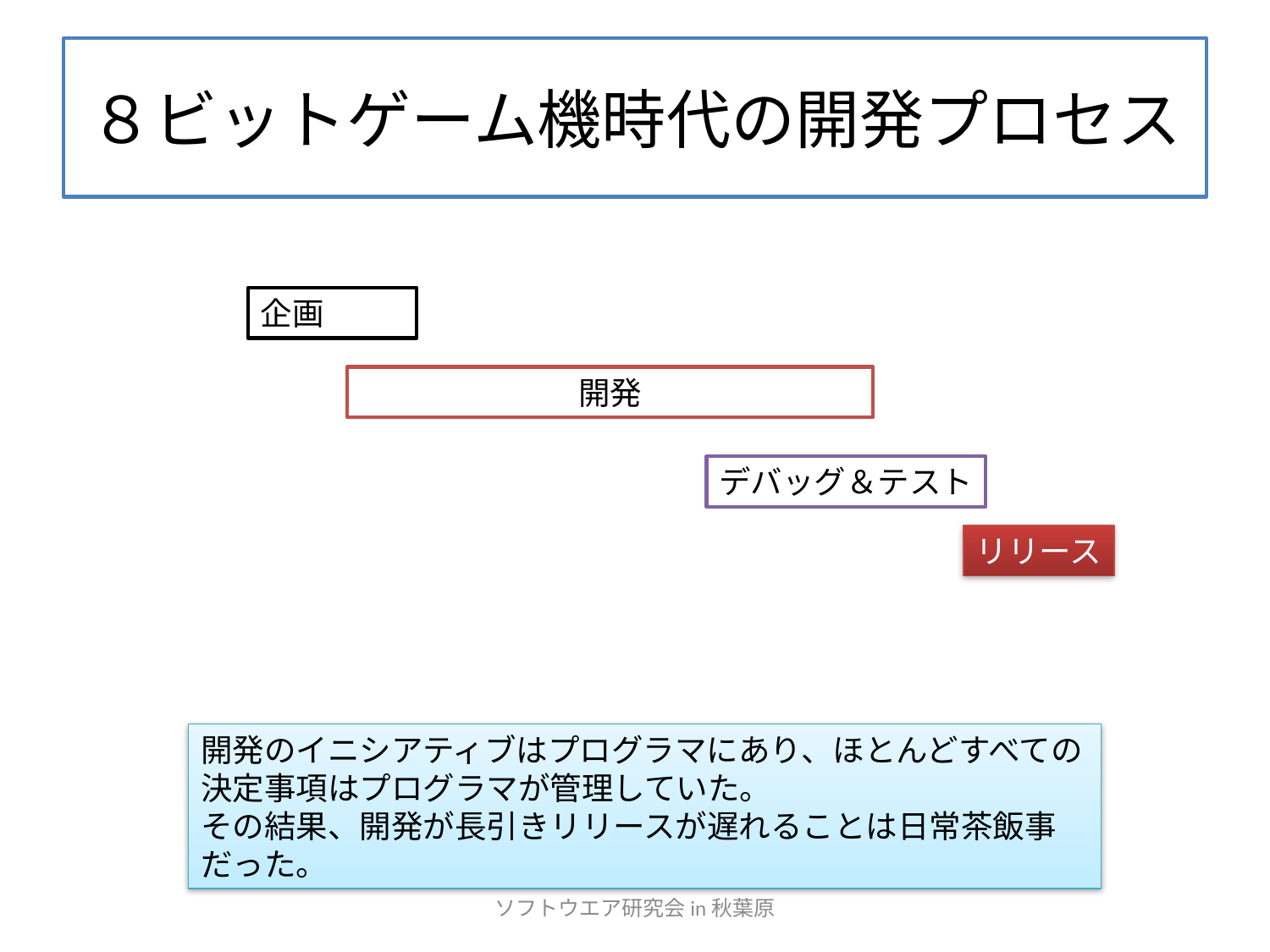

# ８ビットゲーム機時代の開発プロセス
企画
開発
デバッグ＆テスト
リリース
開発のイニシアティブはプログラマにあり、ほとんどすべての
決定事項はプログラマが管理していた。
その結果、開発が長引きリリースが遅れることは日常茶飯事だった。
ソフトウエア研究会in秋葉原